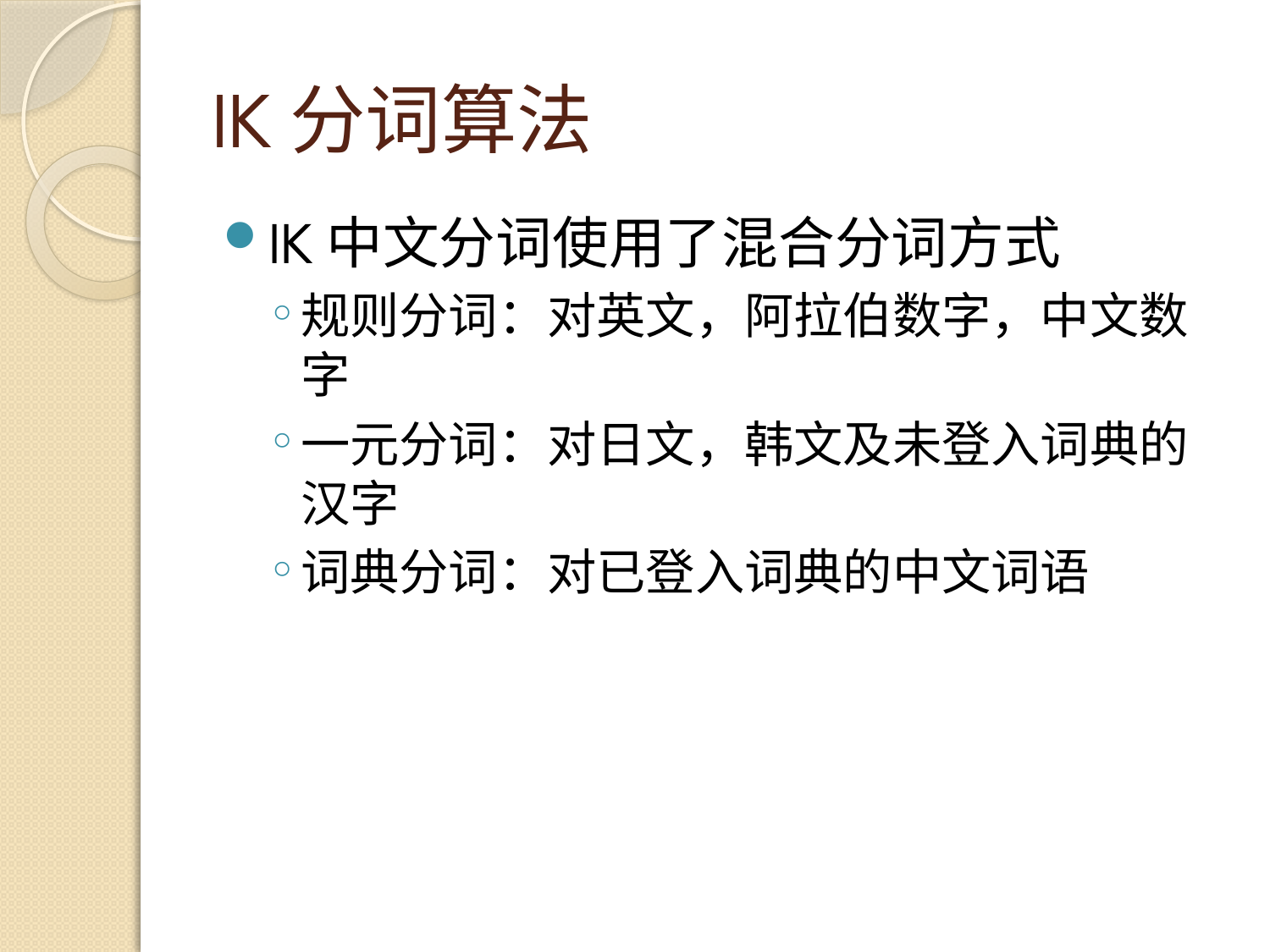

# IK分词算法
IK中文分词使用了混合分词方式
规则分词：对英文，阿拉伯数字，中文数字
一元分词：对日文，韩文及未登入词典的汉字
词典分词：对已登入词典的中文词语